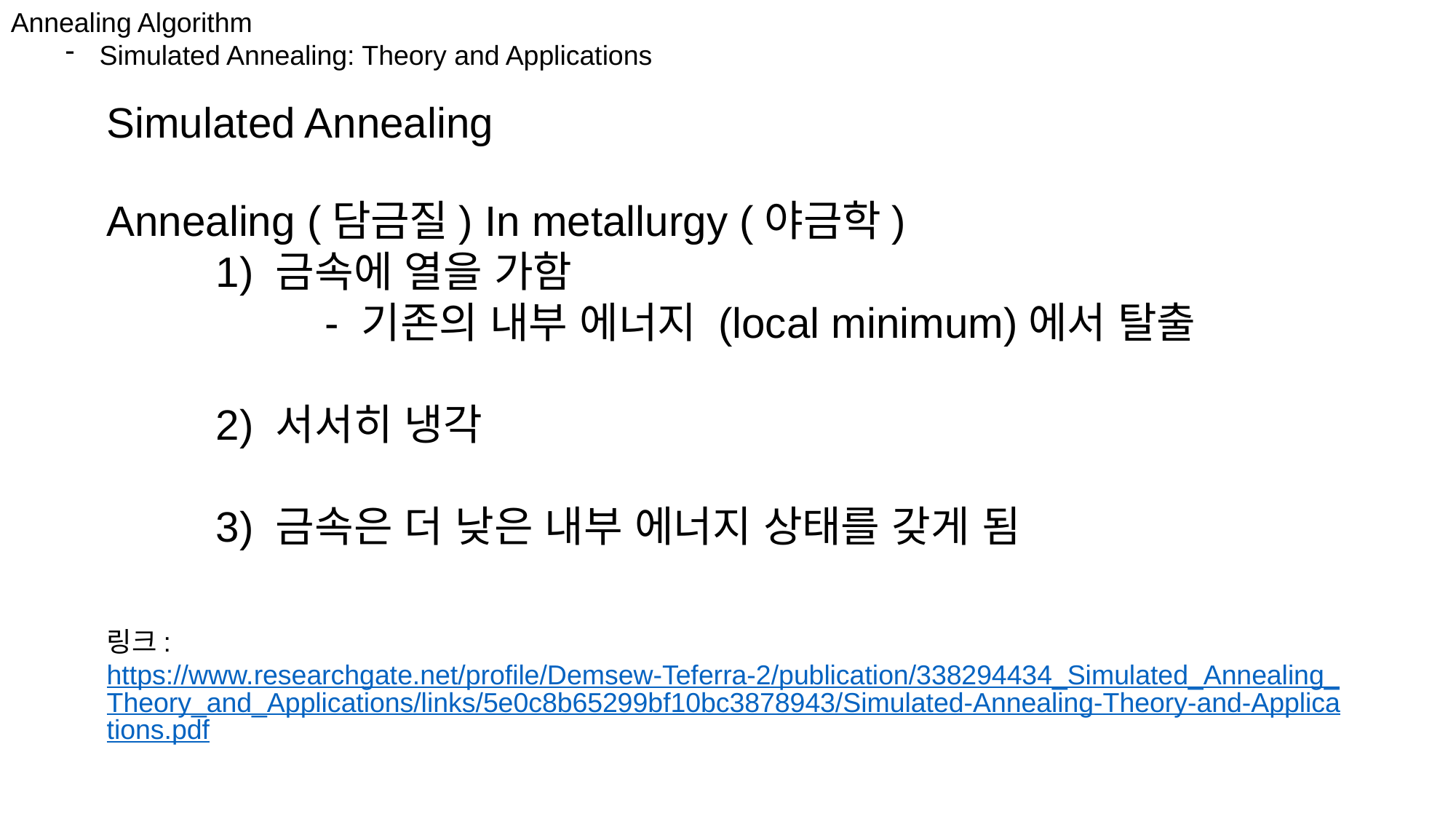

Annealing Algorithm
Simulated Annealing: Theory and Applications
Simulated Annealing
Annealing (담금질) In metallurgy (야금학)
	1) 금속에 열을 가함
		- 기존의 내부 에너지 (local minimum)에서 탈출

	2) 서서히 냉각

	3) 금속은 더 낮은 내부 에너지 상태를 갖게 됨
링크: https://www.researchgate.net/profile/Demsew-Teferra-2/publication/338294434_Simulated_Annealing_Theory_and_Applications/links/5e0c8b65299bf10bc3878943/Simulated-Annealing-Theory-and-Applications.pdf